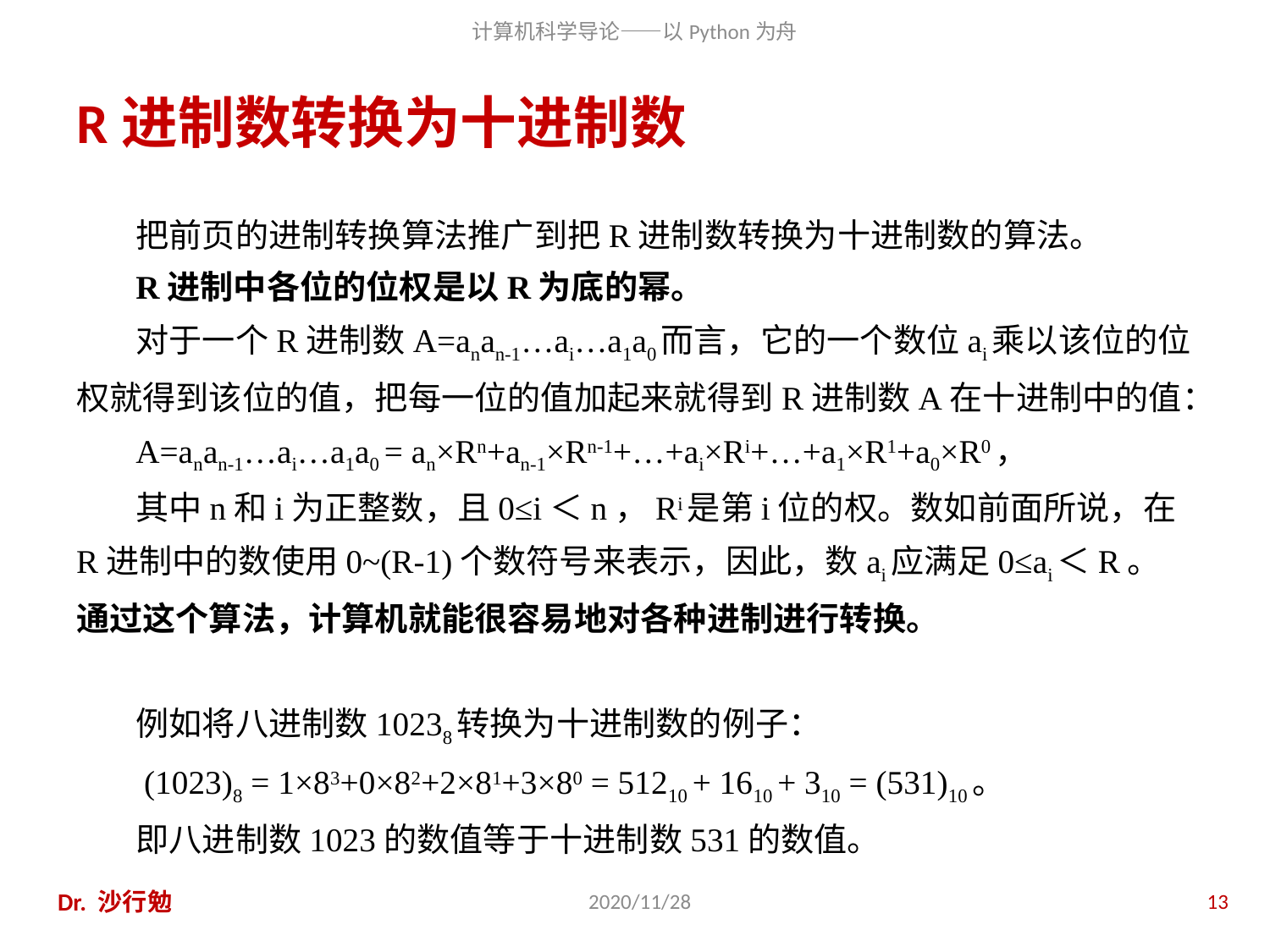

# R进制数转换为十进制数
把前页的进制转换算法推广到把R进制数转换为十进制数的算法。
R进制中各位的位权是以R为底的幂。
对于一个R进制数A=anan-1…ai…a1a0而言，它的一个数位ai乘以该位的位权就得到该位的值，把每一位的值加起来就得到R进制数A在十进制中的值：
A=anan-1…ai…a1a0 = an×Rn+an-1×Rn-1+…+ai×Ri+…+a1×R1+a0×R0，
其中n和i为正整数，且0≤i＜n，Ri是第i位的权。数如前面所说，在R进制中的数使用0~(R-1)个数符号来表示，因此，数ai应满足0≤ai＜R。通过这个算法，计算机就能很容易地对各种进制进行转换。

例如将八进制数10238转换为十进制数的例子：
 (1023)8 = 1×83+0×82+2×81+3×80 = 51210 + 1610 + 310 = (531)10。
即八进制数1023的数值等于十进制数531的数值。

Dr. 沙行勉
2020/11/28
13